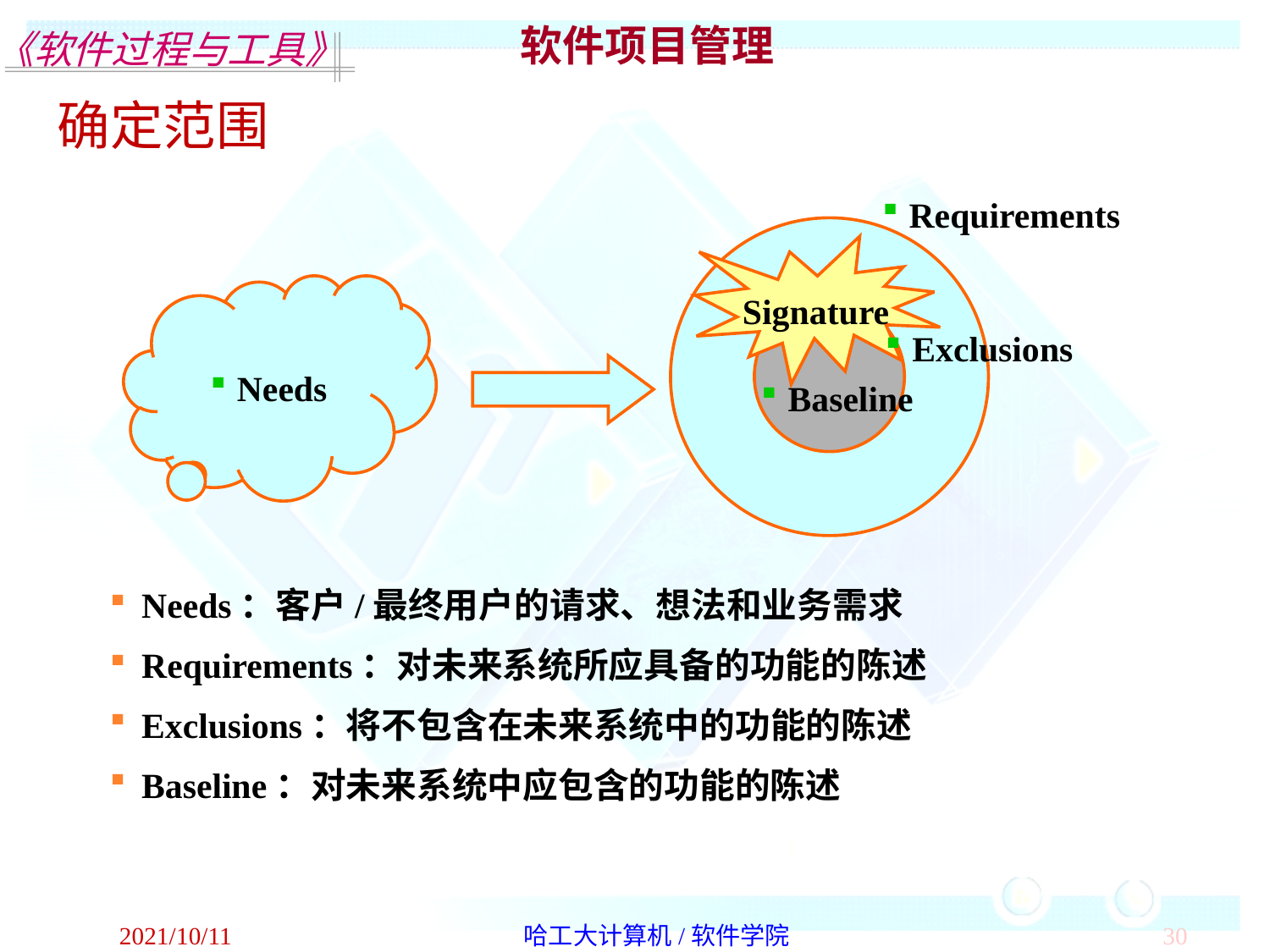

软件项目管理
确定范围
Requirements

Signature
Needs

Exclusions

Baseline
Needs：客户/最终用户的请求、想法和业务需求
Requirements：对未来系统所应具备的功能的陈述
Exclusions：将不包含在未来系统中的功能的陈述
Baseline：对未来系统中应包含的功能的陈述